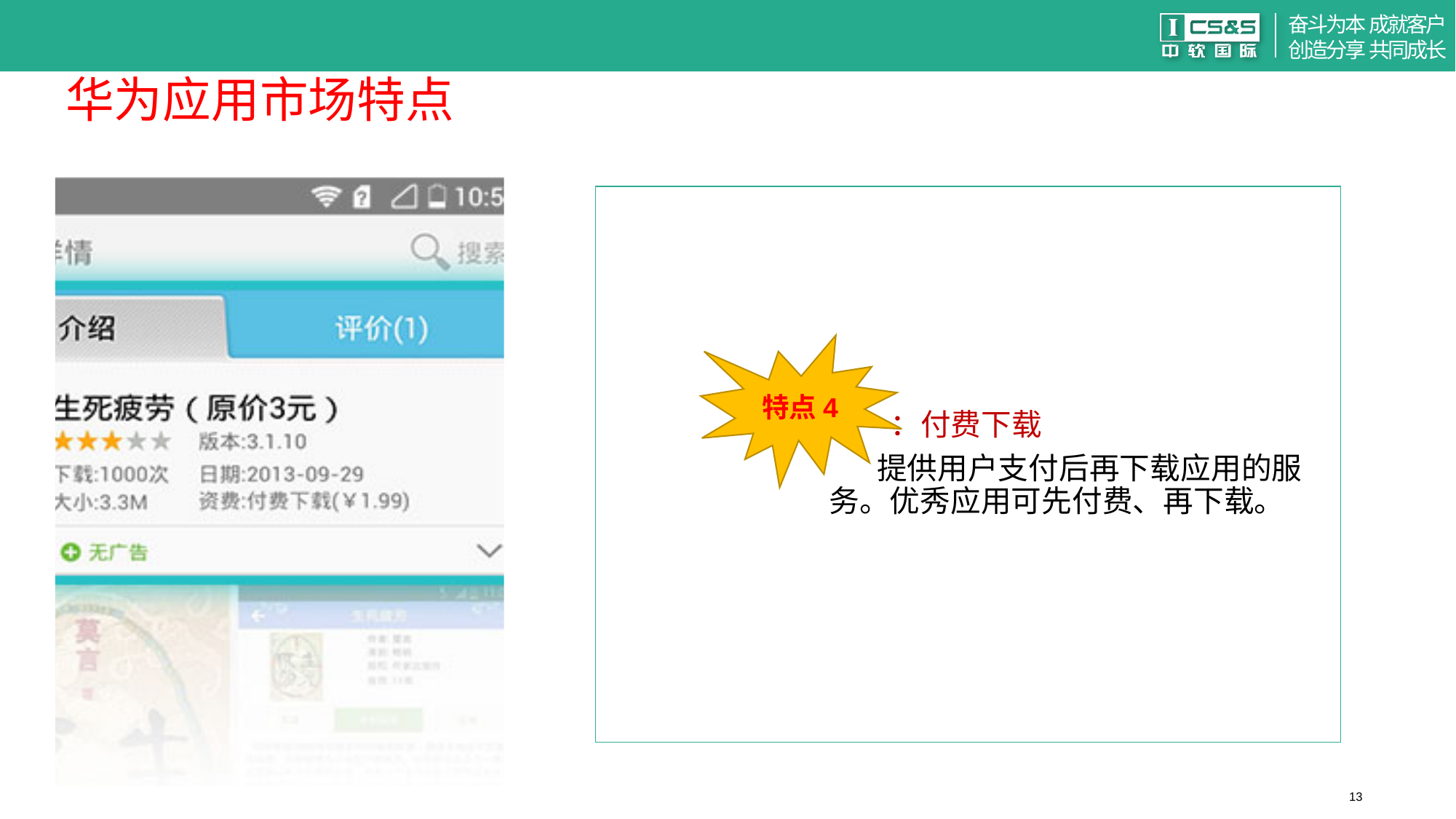

# 华为应用市场特点
        ：付费下载
      提供用户支付后再下载应用的服务。优秀应用可先付费、再下载。
特点4